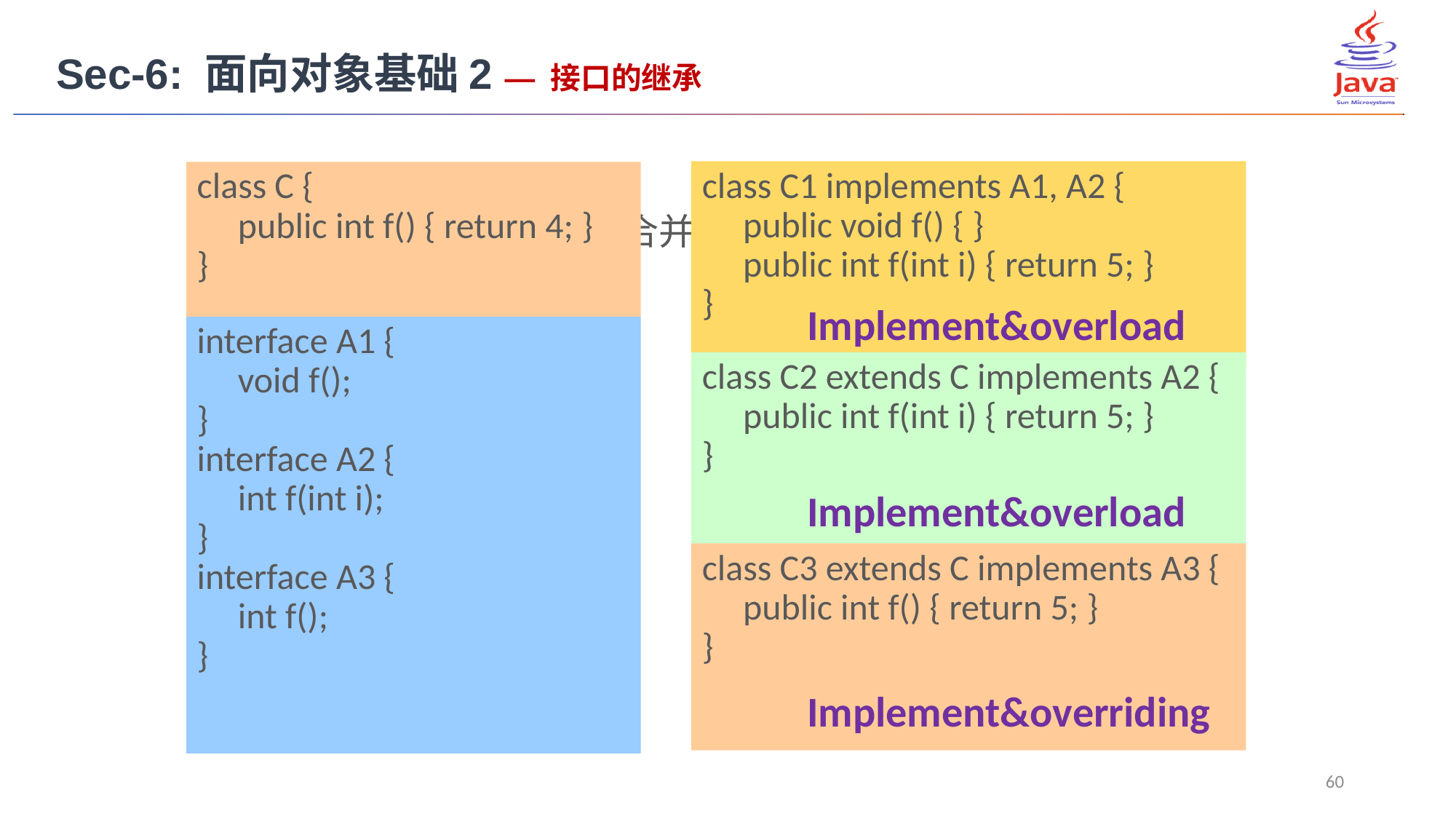

Sec-6: 面向对象基础2 — 接口的继承
class C1 implements A1, A2 {
	public void f() { }
	public int f(int i) { return 5; }
}
class C {
	public int f() { return 4; }
}
接口合并时的命名冲突
Implement&overload
interface A1 {
	void f();
}
interface A2 {
	int f(int i);
}
interface A3 {
	int f();
}
class C2 extends C implements A2 {
	public int f(int i) { return 5; }
}
Implement&overload
class C3 extends C implements A3 {
	public int f() { return 5; }
}
Implement&overriding
60